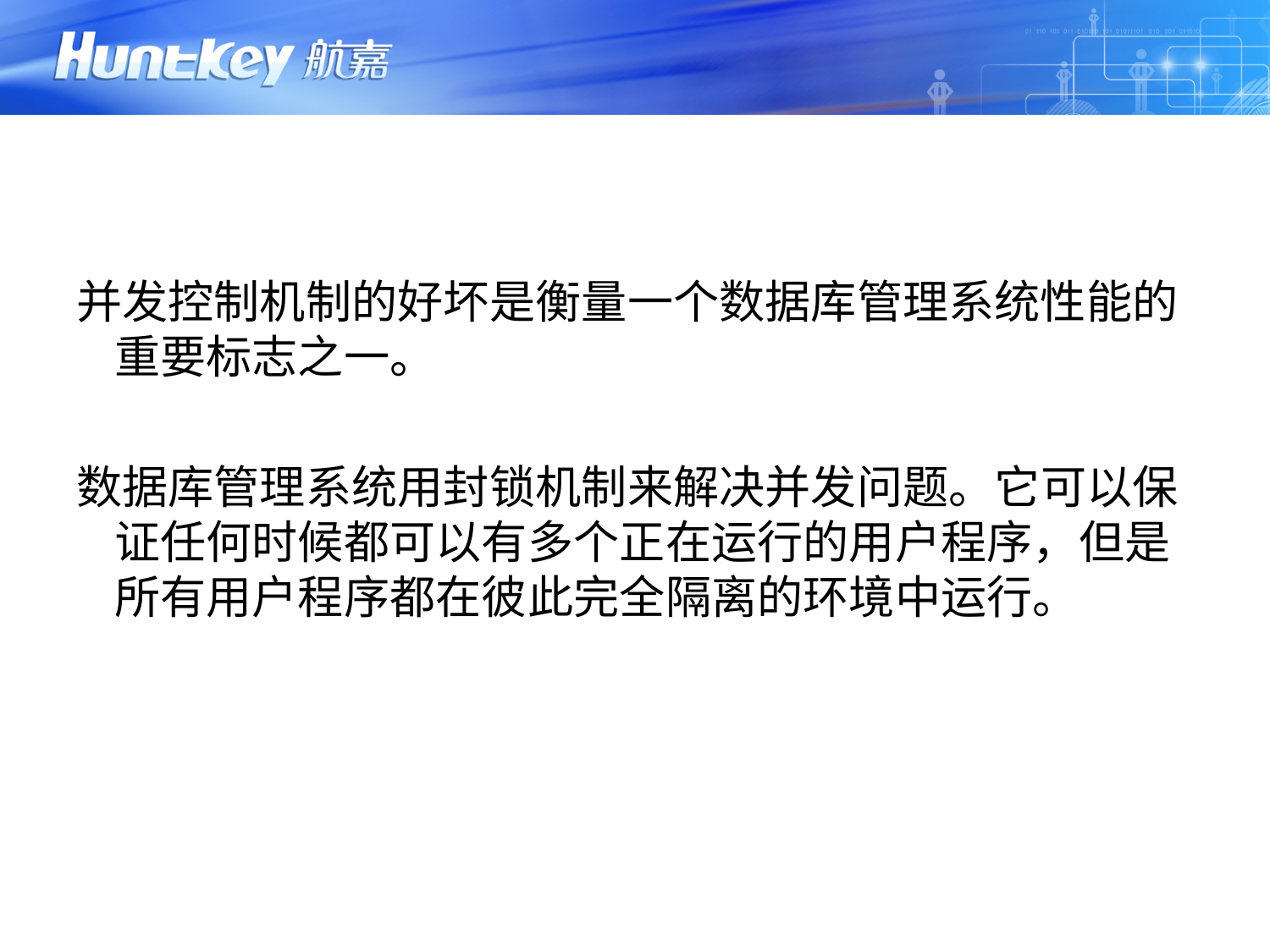

#
并发控制机制的好坏是衡量一个数据库管理系统性能的重要标志之一。

数据库管理系统用封锁机制来解决并发问题。它可以保证任何时候都可以有多个正在运行的用户程序，但是所有用户程序都在彼此完全隔离的环境中运行。